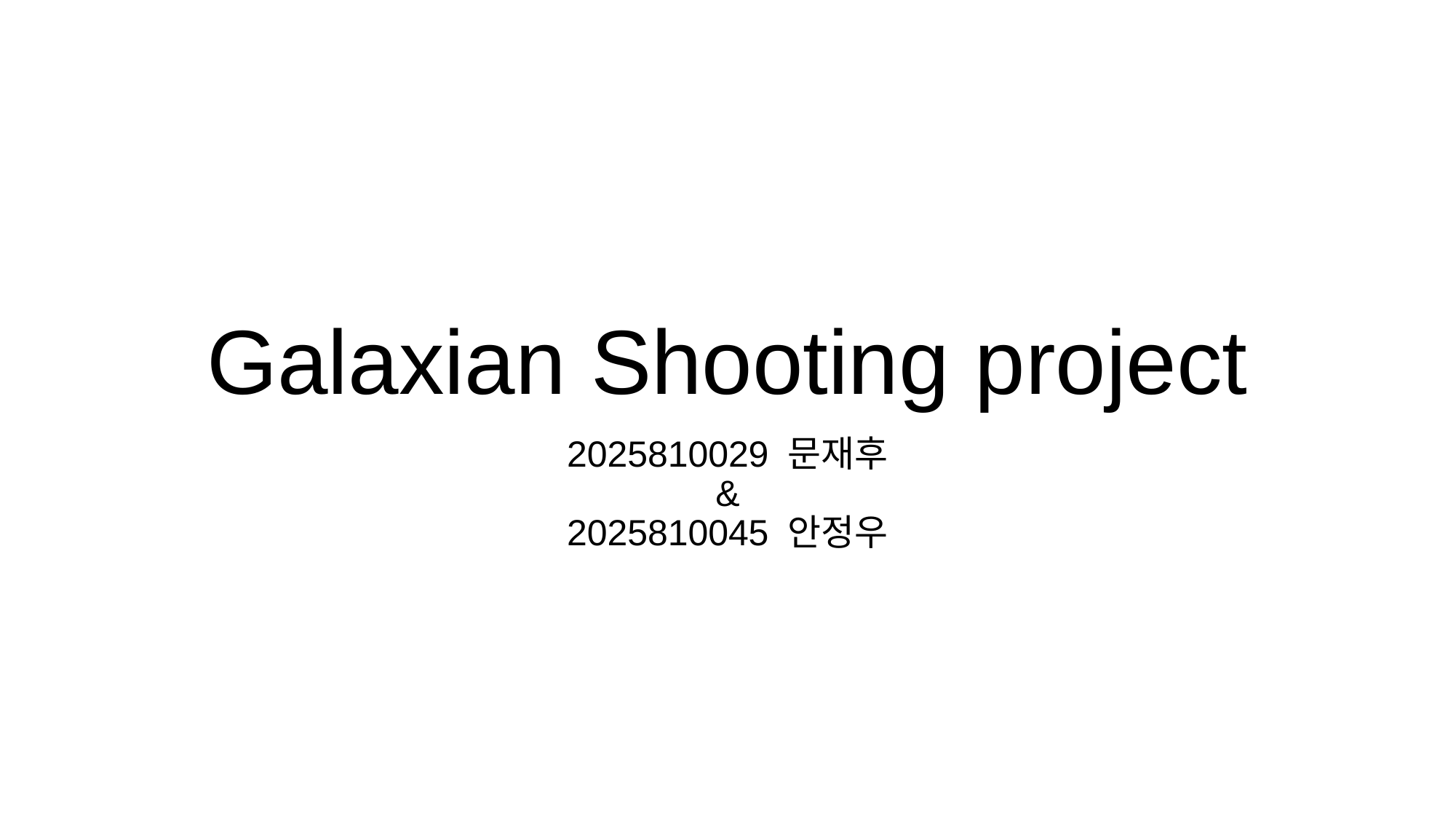

# Galaxian Shooting project
2025810029 문재후
&
2025810045 안정우